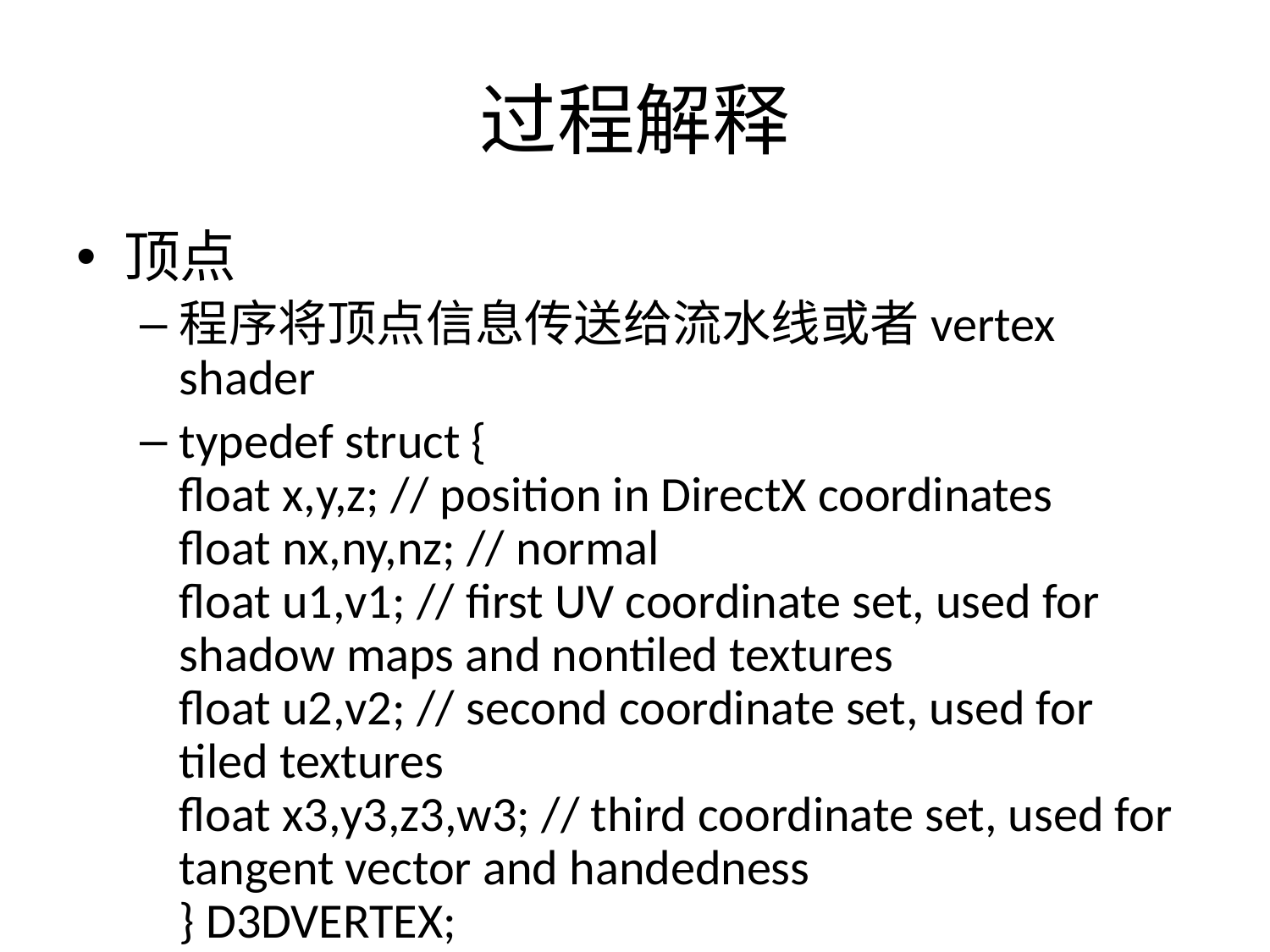

# 过程解释
顶点
程序将顶点信息传送给流水线或者vertex shader
typedef struct {
float x,y,z; // position in DirectX coordinates
float nx,ny,nz; // normal
float u1,v1; // first UV coordinate set, used for shadow maps and nontiled textures
float u2,v2; // second coordinate set, used for tiled textures
float x3,y3,z3,w3; // third coordinate set, used for tangent vector and handedness
} D3DVERTEX;